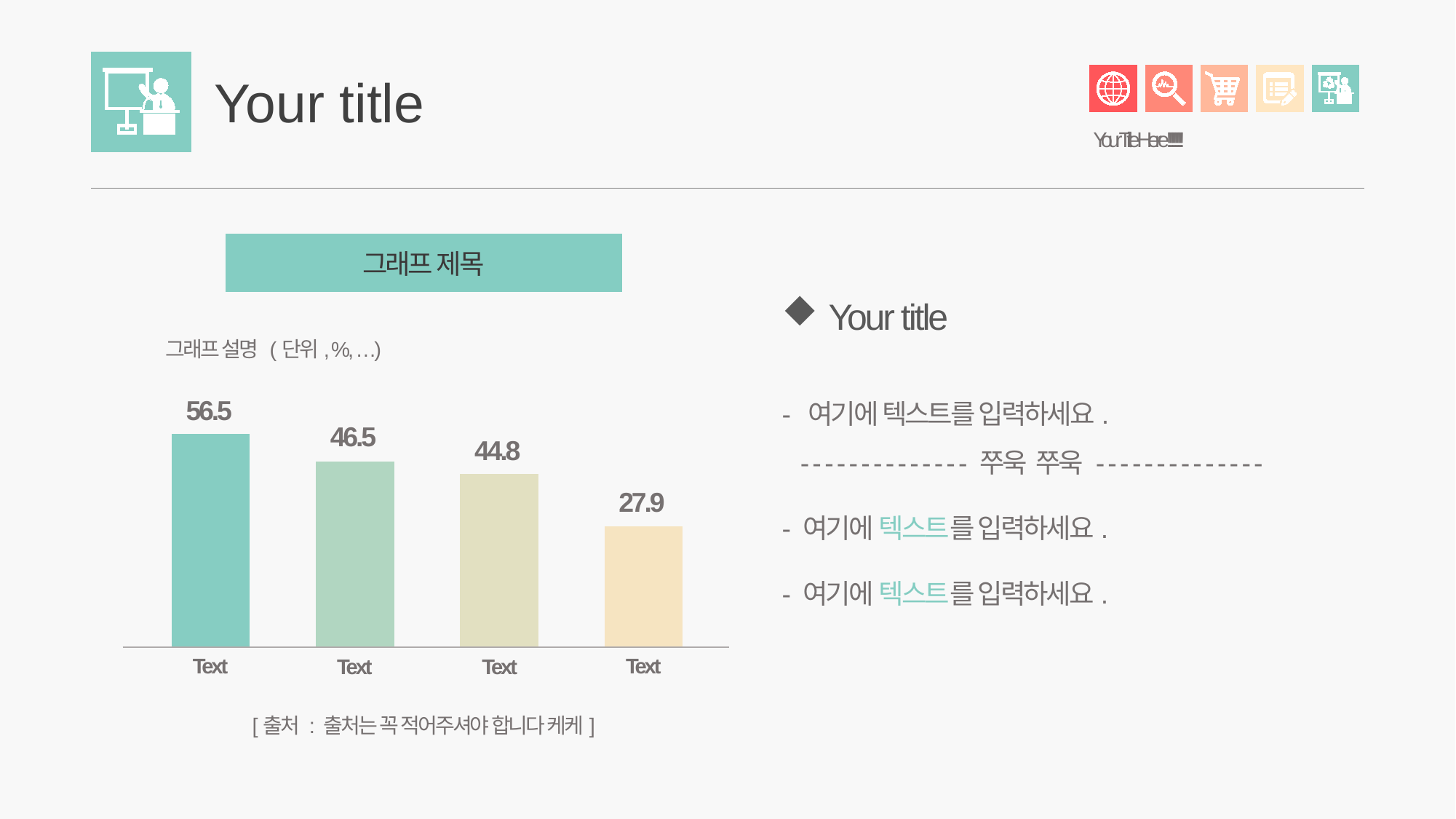

Your title

Your Title Here !!!!!!!!!!

그래프 제목
 Your title
그래프 설명 (단위, %, …)
-  여기에 텍스트를 입력하세요.
   - - - - - - - - - - - - - - 쭈욱  쭈욱 - - - - - - - - - - - - - -
- 여기에 텍스트를 입력하세요.
- 여기에 텍스트를 입력하세요.
56.5

46.5

44.8

27.9

Text
Text
Text
Text
[출처 : 출처는 꼭 적어주셔야 합니다 케케]